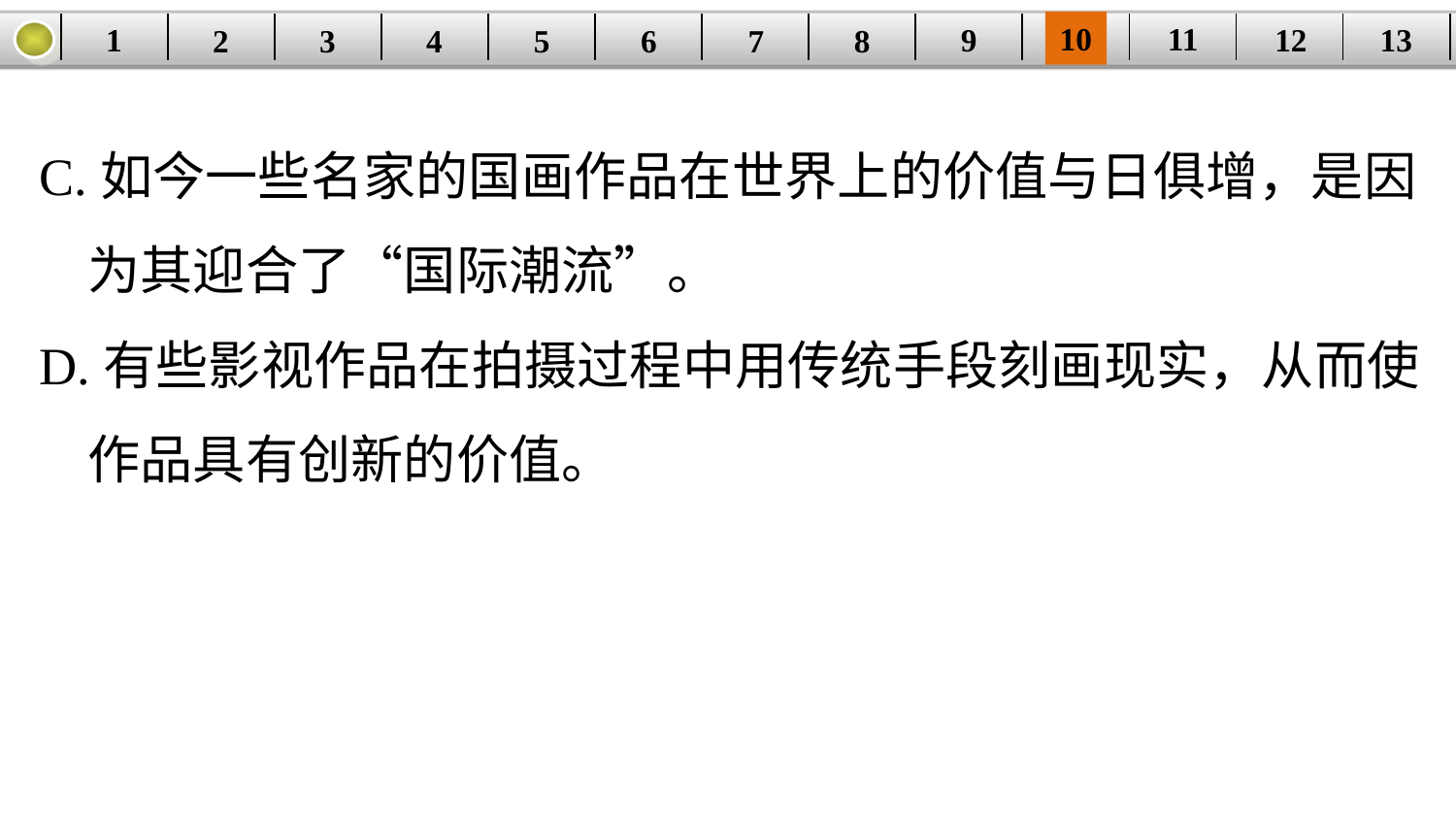

10

11
12
9
13
1
3
4
5
6
8
2
|  |  |  |  |  |  |  |  |  |  |  |  |  |
| --- | --- | --- | --- | --- | --- | --- | --- | --- | --- | --- | --- | --- |
7

C.如今一些名家的国画作品在世界上的价值与日俱增，是因
   为其迎合了“国际潮流”。
D.有些影视作品在拍摄过程中用传统手段刻画现实，从而使
   作品具有创新的价值。